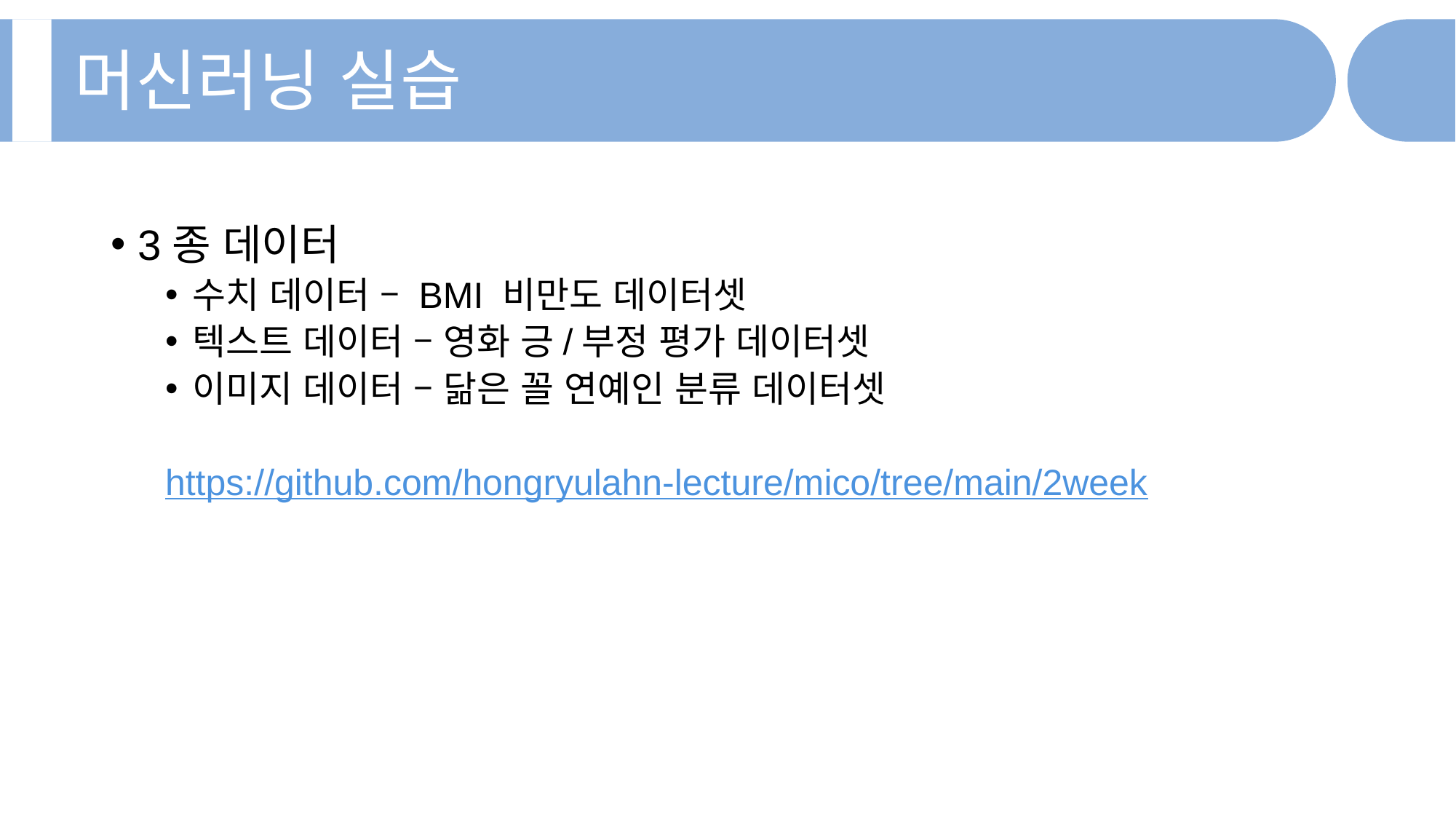

머신러닝 실습
3종 데이터
수치 데이터 – BMI 비만도 데이터셋
텍스트 데이터 – 영화 긍/부정 평가 데이터셋
이미지 데이터 – 닮은 꼴 연예인 분류 데이터셋

https://github.com/hongryulahn-lecture/mico/tree/main/2week